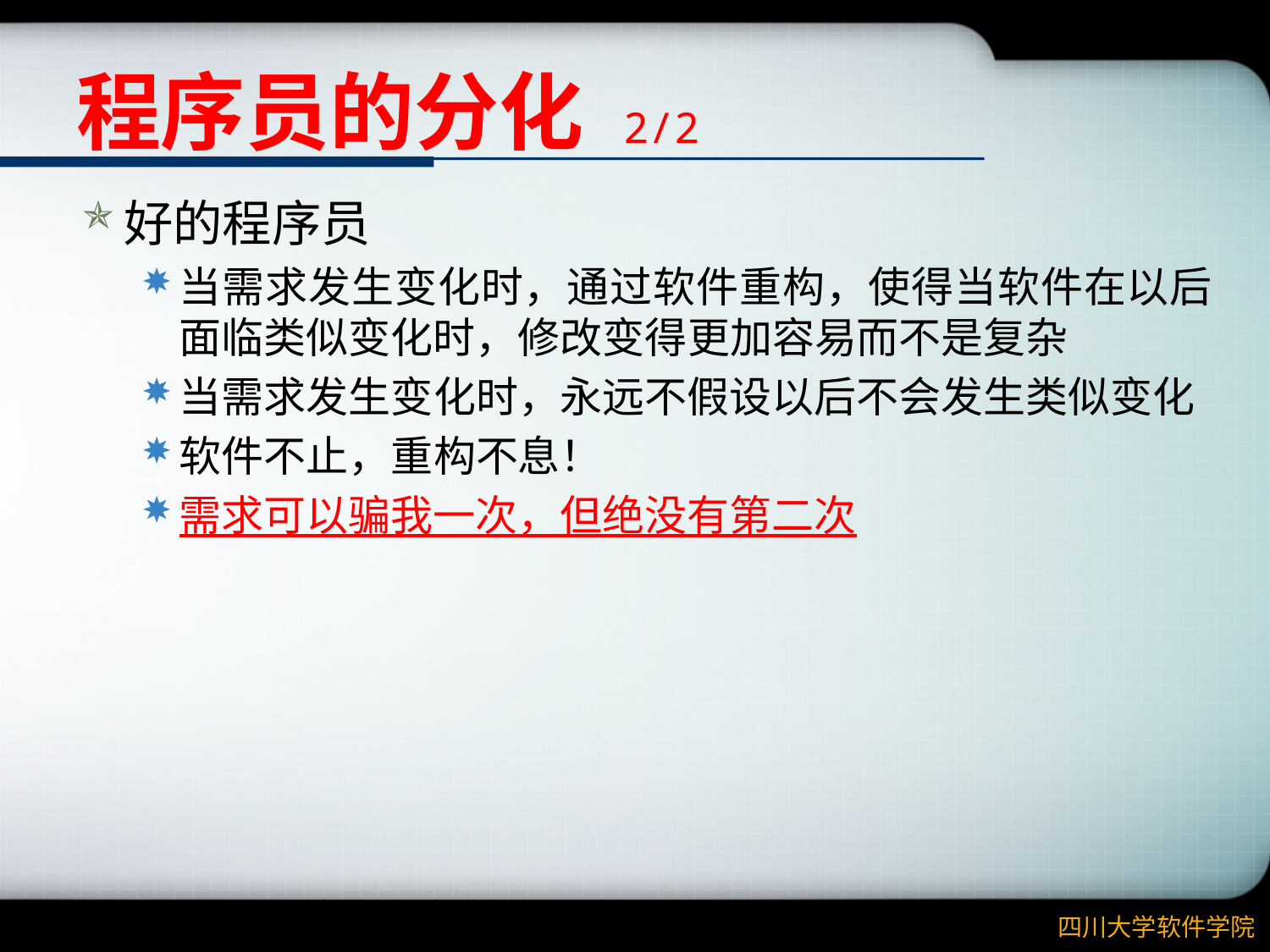

# 程序员的分化 2/2
好的程序员
当需求发生变化时，通过软件重构，使得当软件在以后面临类似变化时，修改变得更加容易而不是复杂
当需求发生变化时，永远不假设以后不会发生类似变化
软件不止，重构不息！
需求可以骗我一次，但绝没有第二次